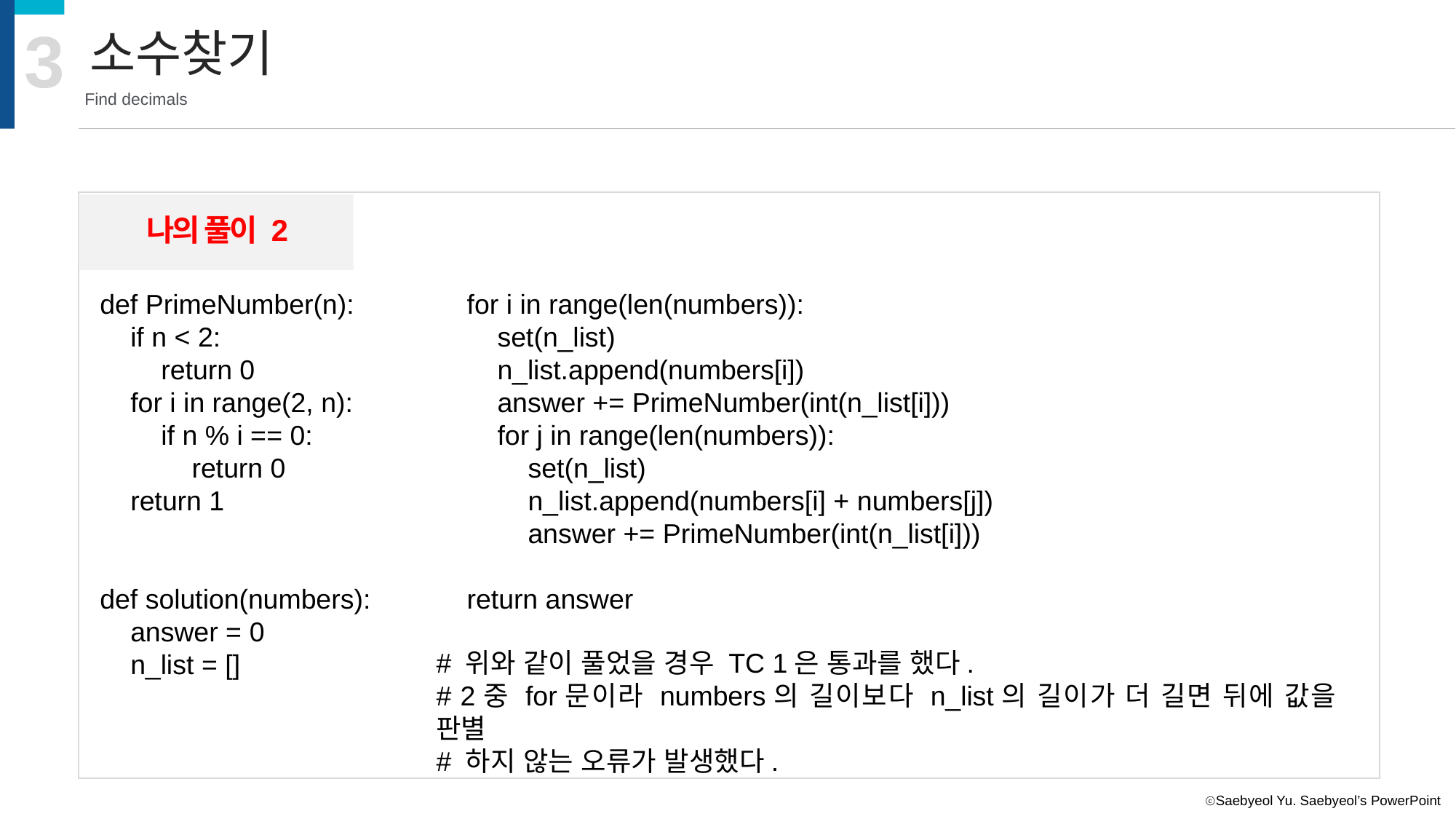

3
소수찾기
Find decimals

나의 풀이 2
def PrimeNumber(n):
    if n < 2:
        return 0
    for i in range(2, n):
        if n % i == 0:
            return 0
    return 1

def solution(numbers):
    answer = 0
    n_list = []
    for i in range(len(numbers)):
        set(n_list)
        n_list.append(numbers[i])
        answer += PrimeNumber(int(n_list[i]))
        for j in range(len(numbers)):
            set(n_list)
            n_list.append(numbers[i] + numbers[j])
            answer += PrimeNumber(int(n_list[i]))

    return answer
# 위와 같이 풀었을 경우 TC 1은 통과를 했다.
# 2중 for문이라 numbers의 길이보다 n_list의 길이가 더 길면 뒤에 값을 판별
# 하지 않는 오류가 발생했다.